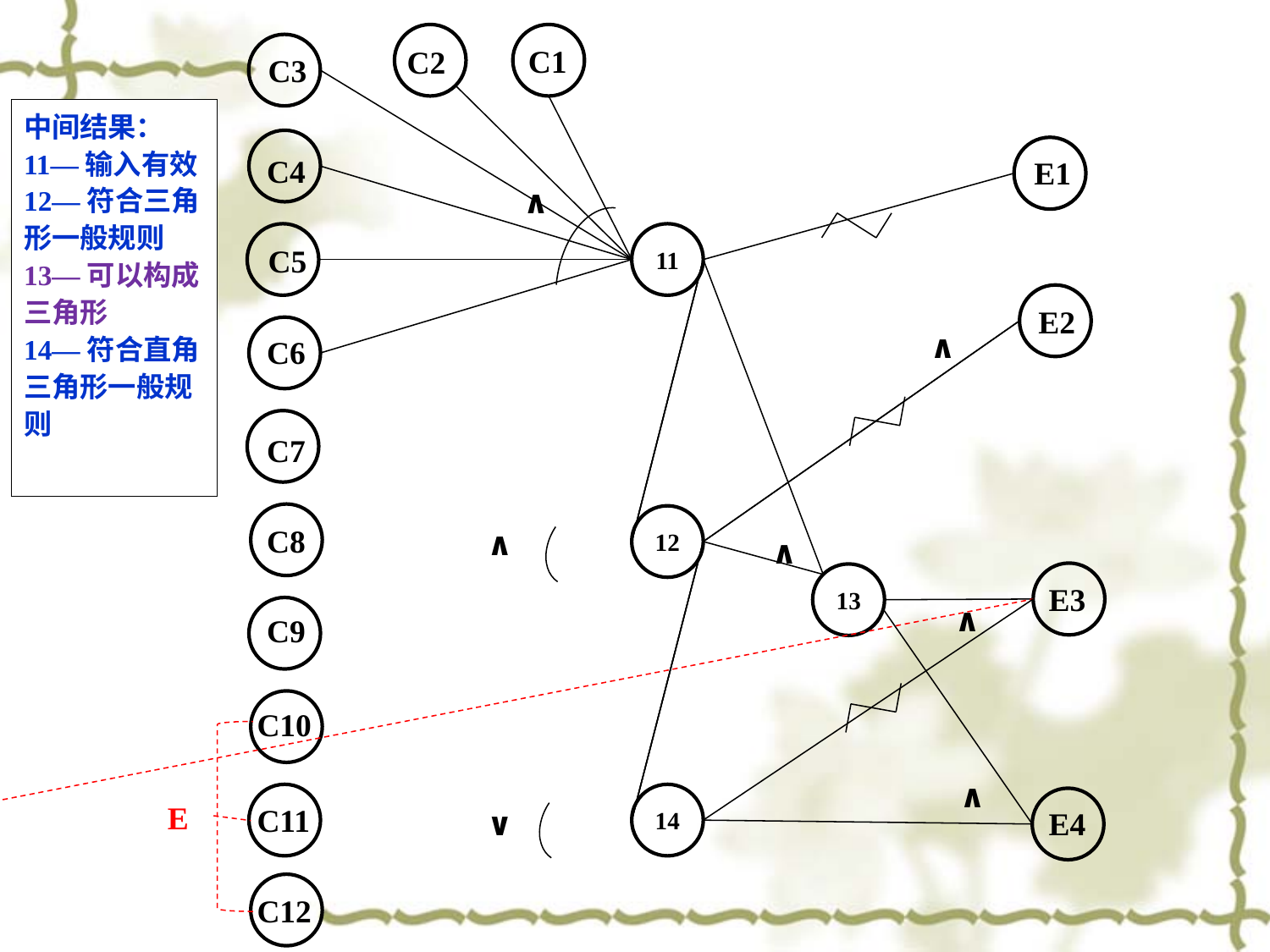

C1
C2
C3
中间结果：
11—输入有效
12—符合三角形一般规则
13—可以构成三角形
14—符合直角三角形一般规则

C4
E1
∧

11
C5

E2

∧
C6

C7

12
C8
∧
∧

13
E3
∧

C9

C10

∧

14

E
C11
∨
E4

C12